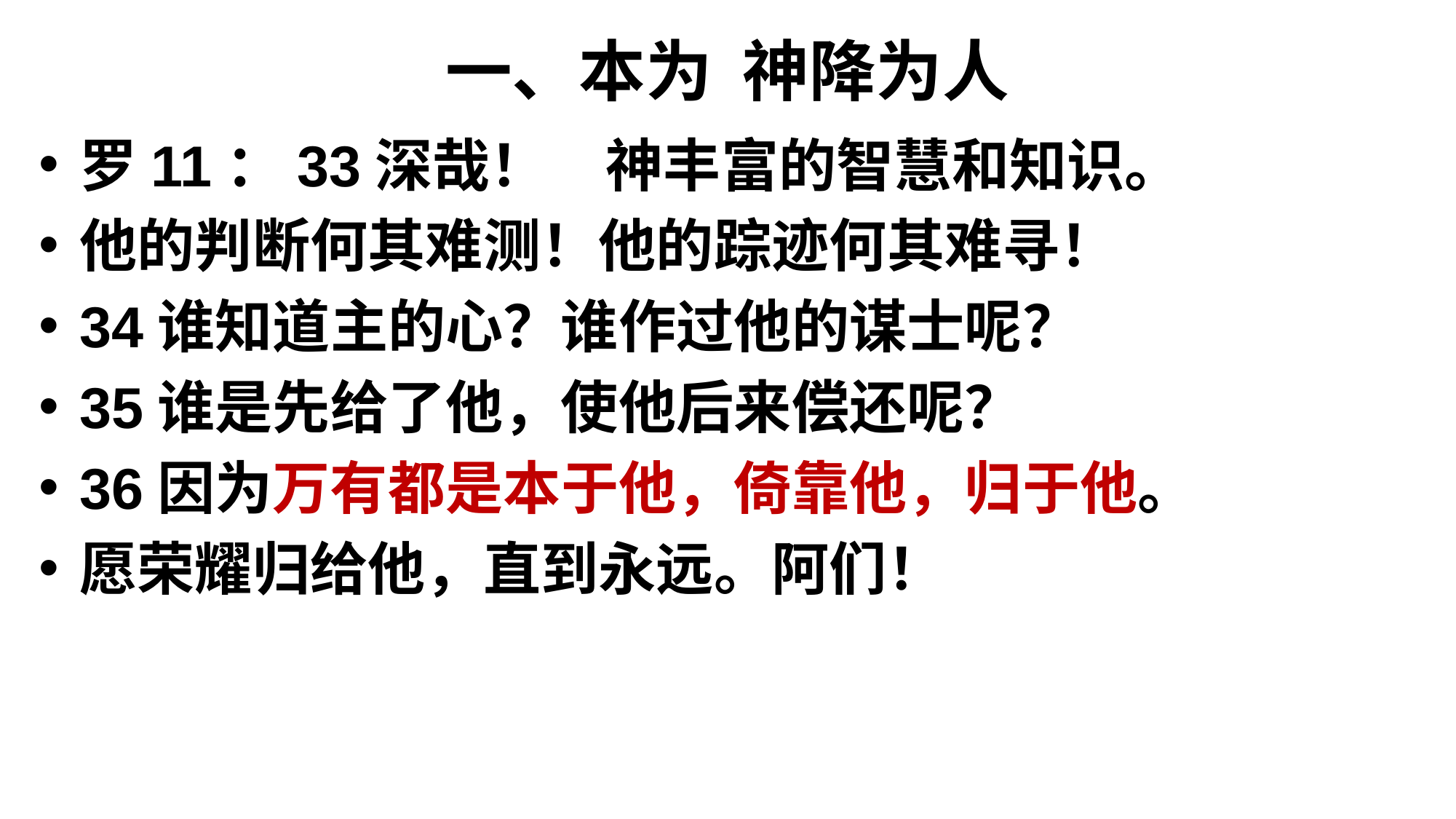

# 一、本为  神降为人
罗11：33深哉！　神丰富的智慧和知识。
他的判断何其难测！他的踪迹何其难寻！
34谁知道主的心？谁作过他的谋士呢？
35谁是先给了他，使他后来偿还呢？
36因为万有都是本于他，倚靠他，归于他。
愿荣耀归给他，直到永远。阿们！